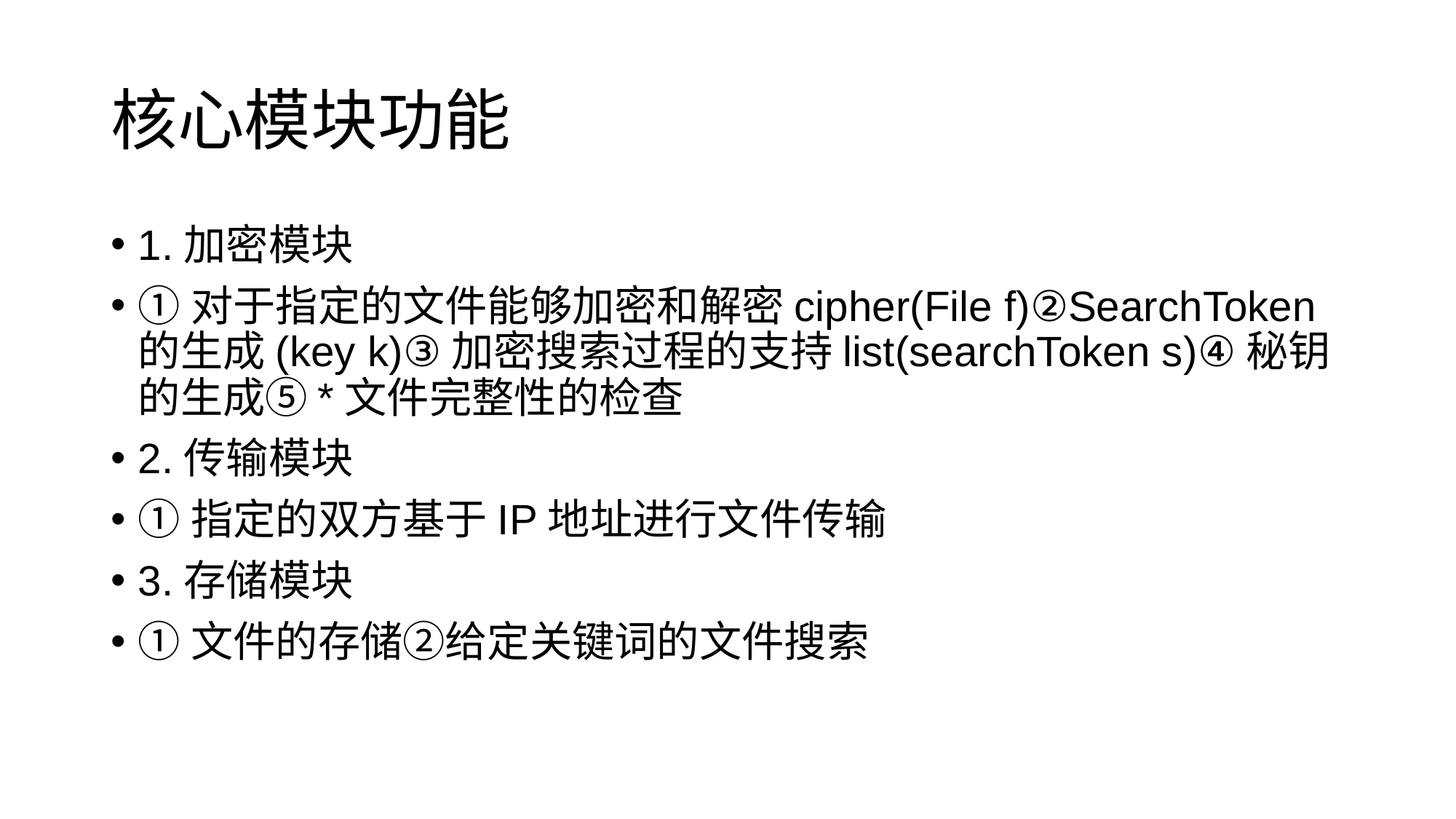

# 核心模块功能
1.加密模块
①对于指定的文件能够加密和解密cipher(File f)②SearchToken的生成(key k)③加密搜索过程的支持list(searchToken s)④秘钥的生成⑤*文件完整性的检查
2.传输模块
①指定的双方基于IP地址进行文件传输
3.存储模块
①文件的存储②给定关键词的文件搜索